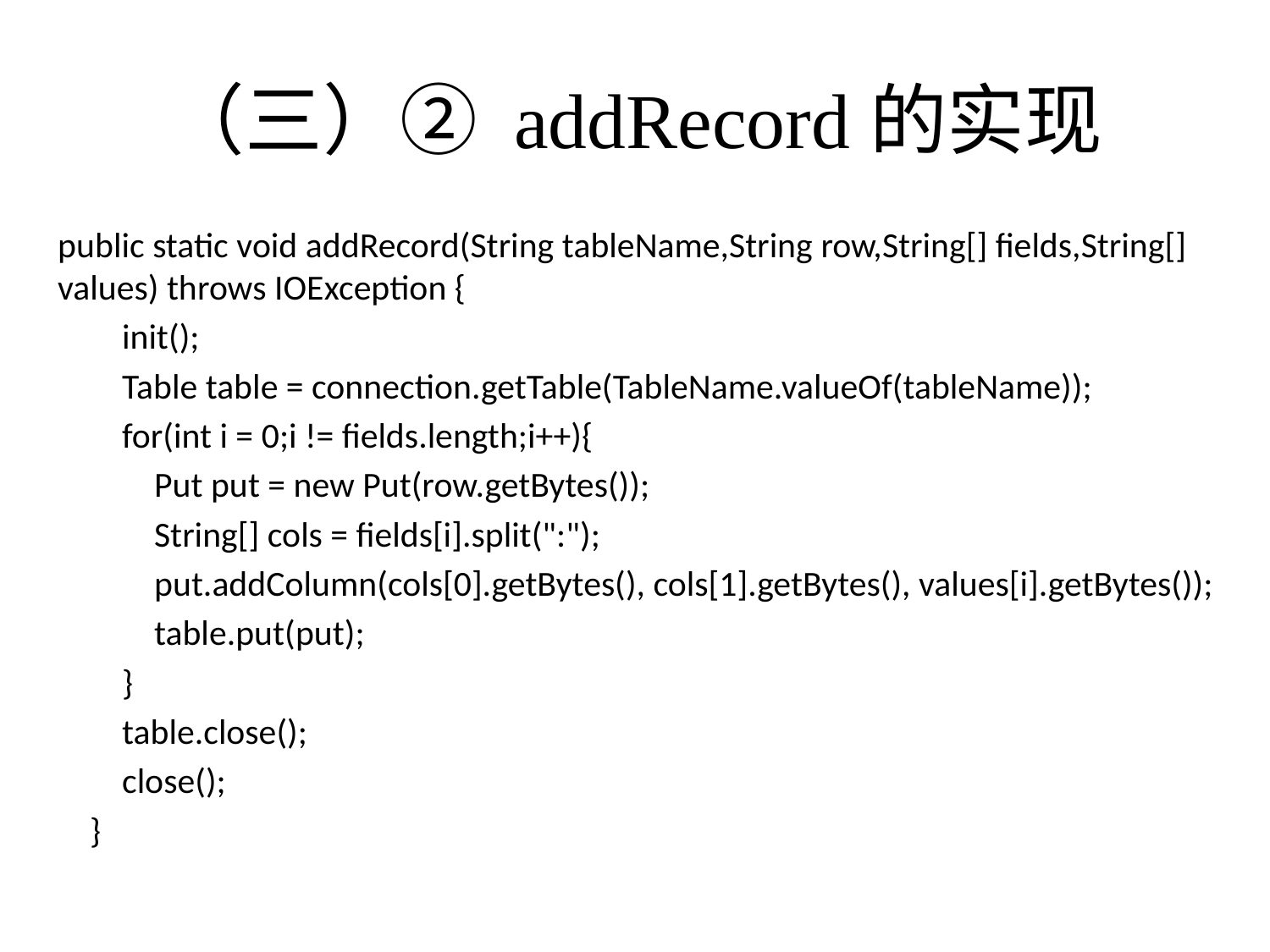

# （三）② addRecord的实现
public static void addRecord(String tableName,String row,String[] fields,String[] values) throws IOException {
        init();
        Table table = connection.getTable(TableName.valueOf(tableName));
        for(int i = 0;i != fields.length;i++){
            Put put = new Put(row.getBytes());
            String[] cols = fields[i].split(":");
            put.addColumn(cols[0].getBytes(), cols[1].getBytes(), values[i].getBytes());
            table.put(put);
        }
        table.close();
        close();
    }